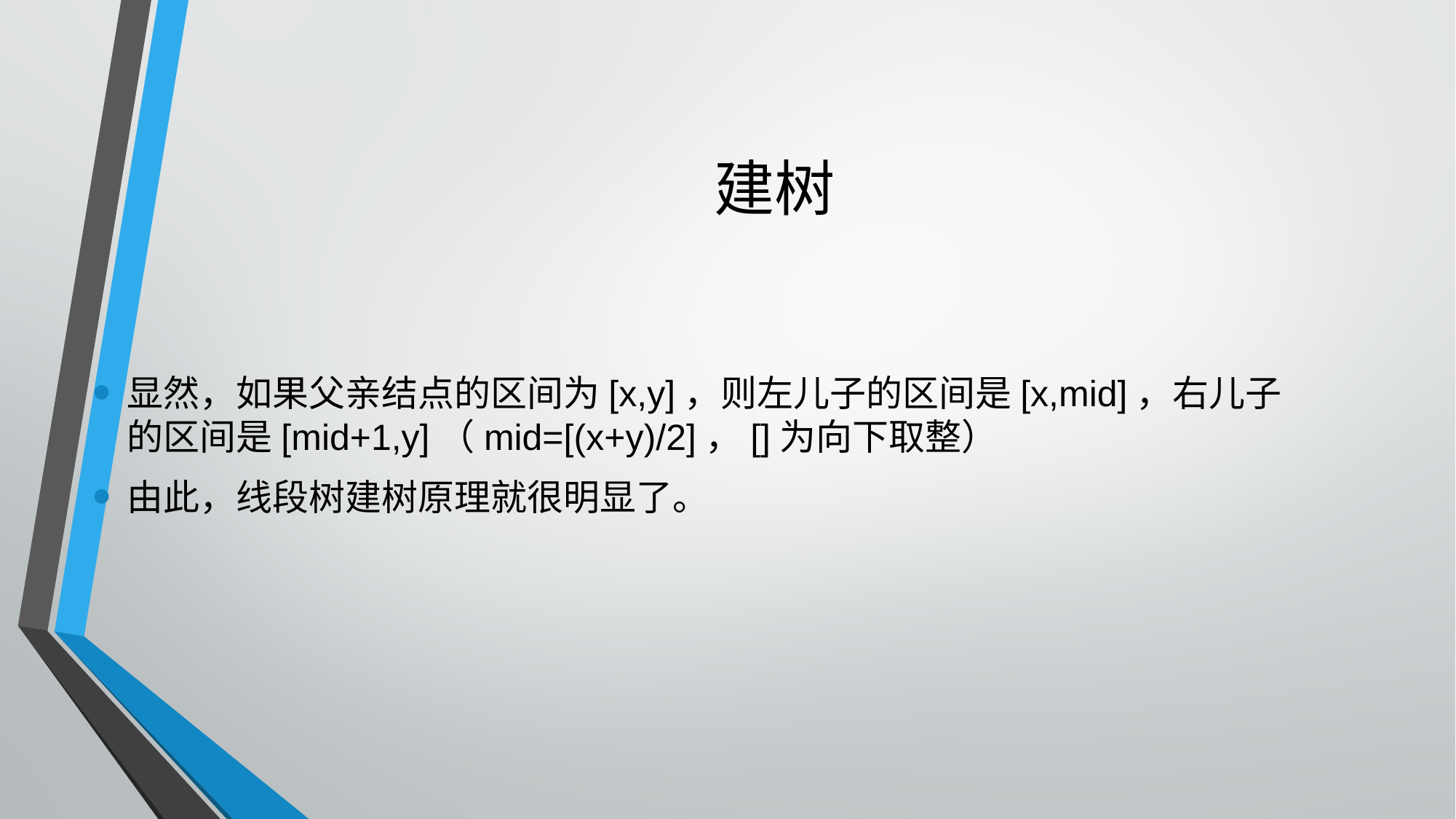

# 建树
显然，如果父亲结点的区间为[x,y]，则左儿子的区间是[x,mid]，右儿子的区间是[mid+1,y]（mid=[(x+y)/2]，[]为向下取整）
由此，线段树建树原理就很明显了。